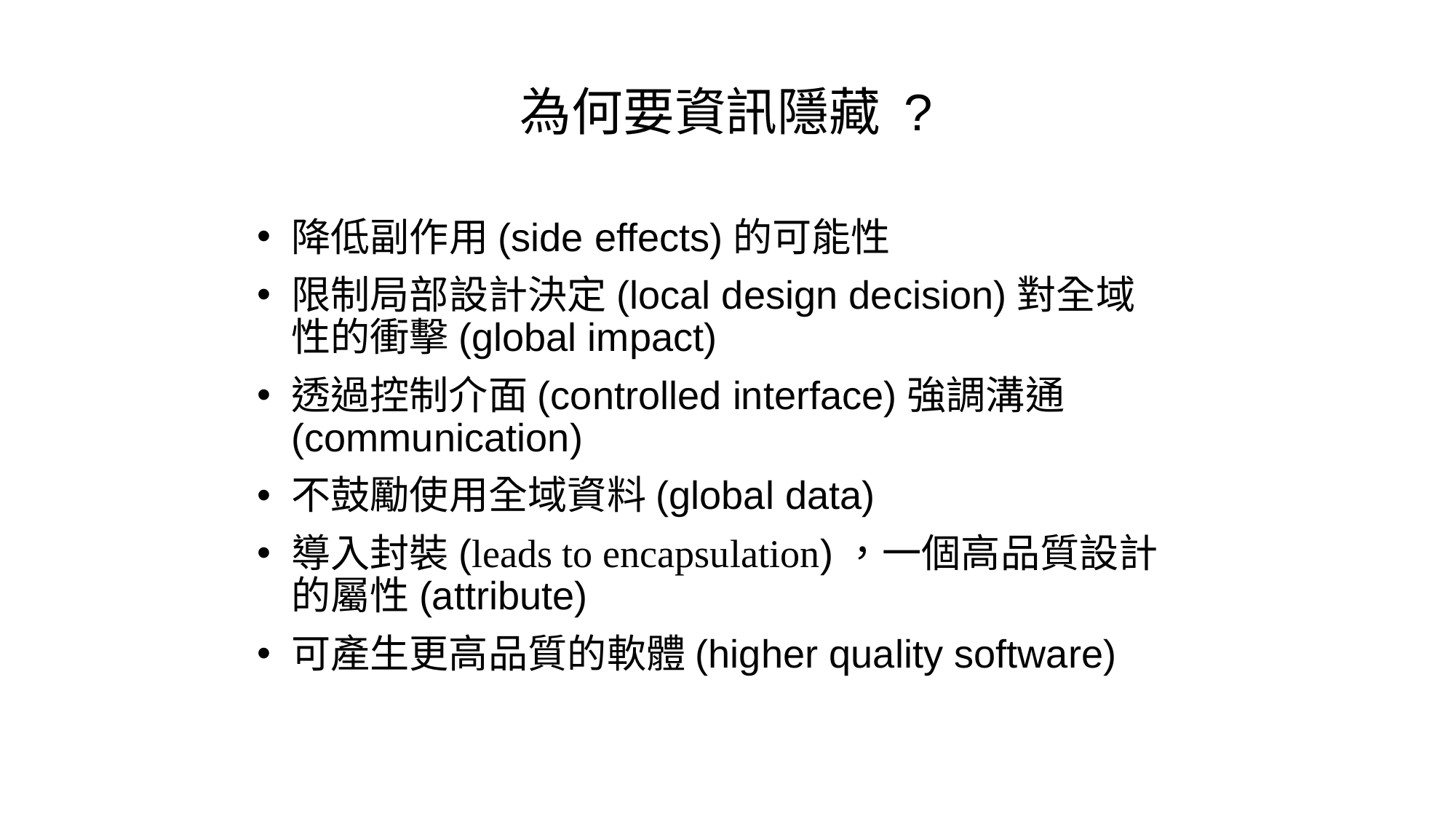

# 為何要資訊隱藏 ?
降低副作用(side effects)的可能性
限制局部設計決定(local design decision)對全域性的衝擊(global impact)
透過控制介面(controlled interface)強調溝通(communication)
不鼓勵使用全域資料(global data)
導入封裝(leads to encapsulation)，一個高品質設計的屬性(attribute)
可產生更高品質的軟體(higher quality software)